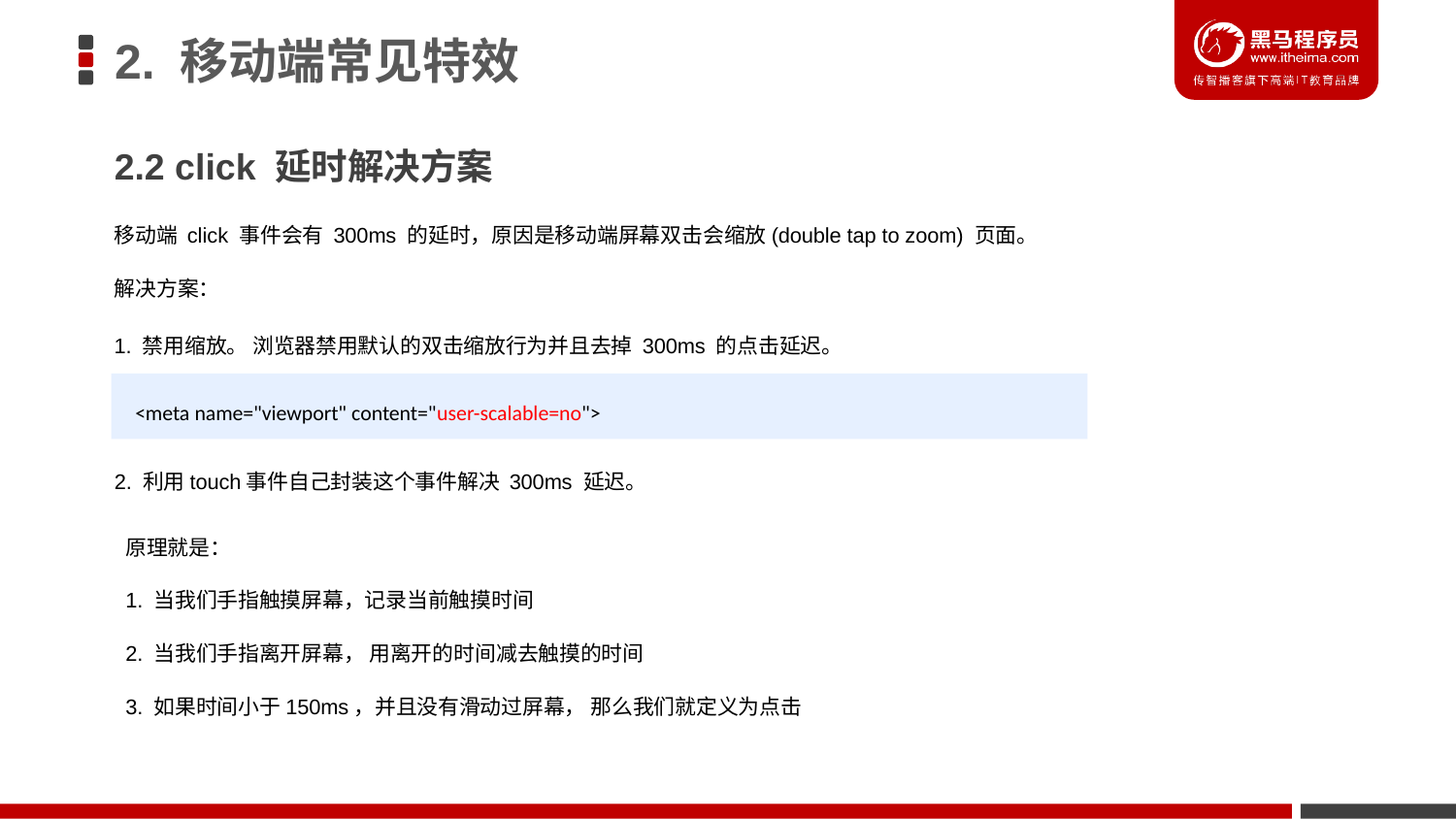

# 2. 移动端常见特效
2.2 click 延时解决方案
移动端 click 事件会有 300ms 的延时，原因是移动端屏幕双击会缩放(double tap to zoom) 页面。
解决方案：
1. 禁用缩放。 浏览器禁用默认的双击缩放行为并且去掉 300ms 的点击延迟。
  <meta name="viewport" content="user-scalable=no">
2. 利用touch事件自己封装这个事件解决 300ms 延迟。
原理就是：
1. 当我们手指触摸屏幕，记录当前触摸时间
2. 当我们手指离开屏幕， 用离开的时间减去触摸的时间
3. 如果时间小于150ms，并且没有滑动过屏幕， 那么我们就定义为点击